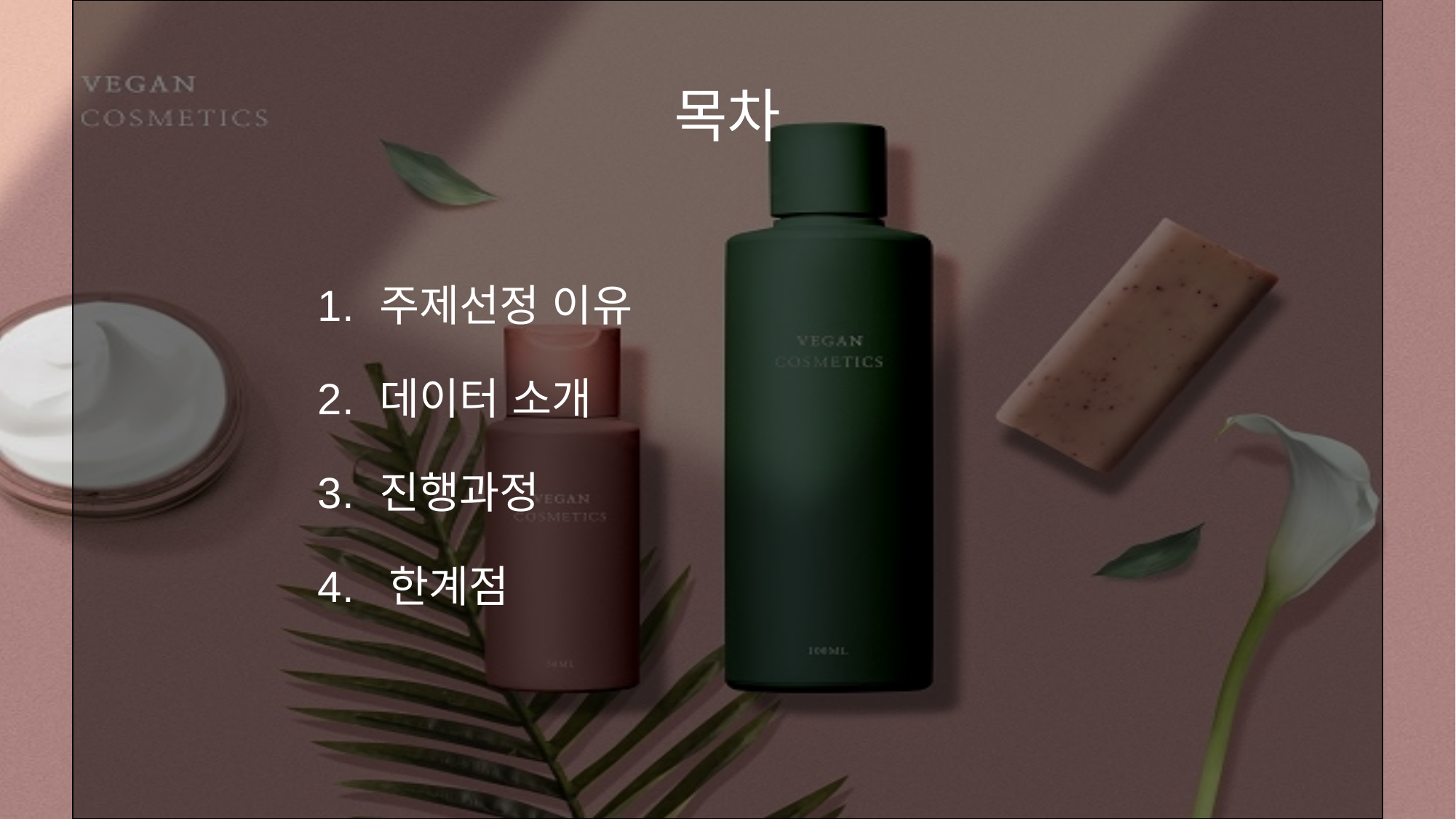

# 목차
주제선정 이유
데이터 소개
진행과정
4.  한계점